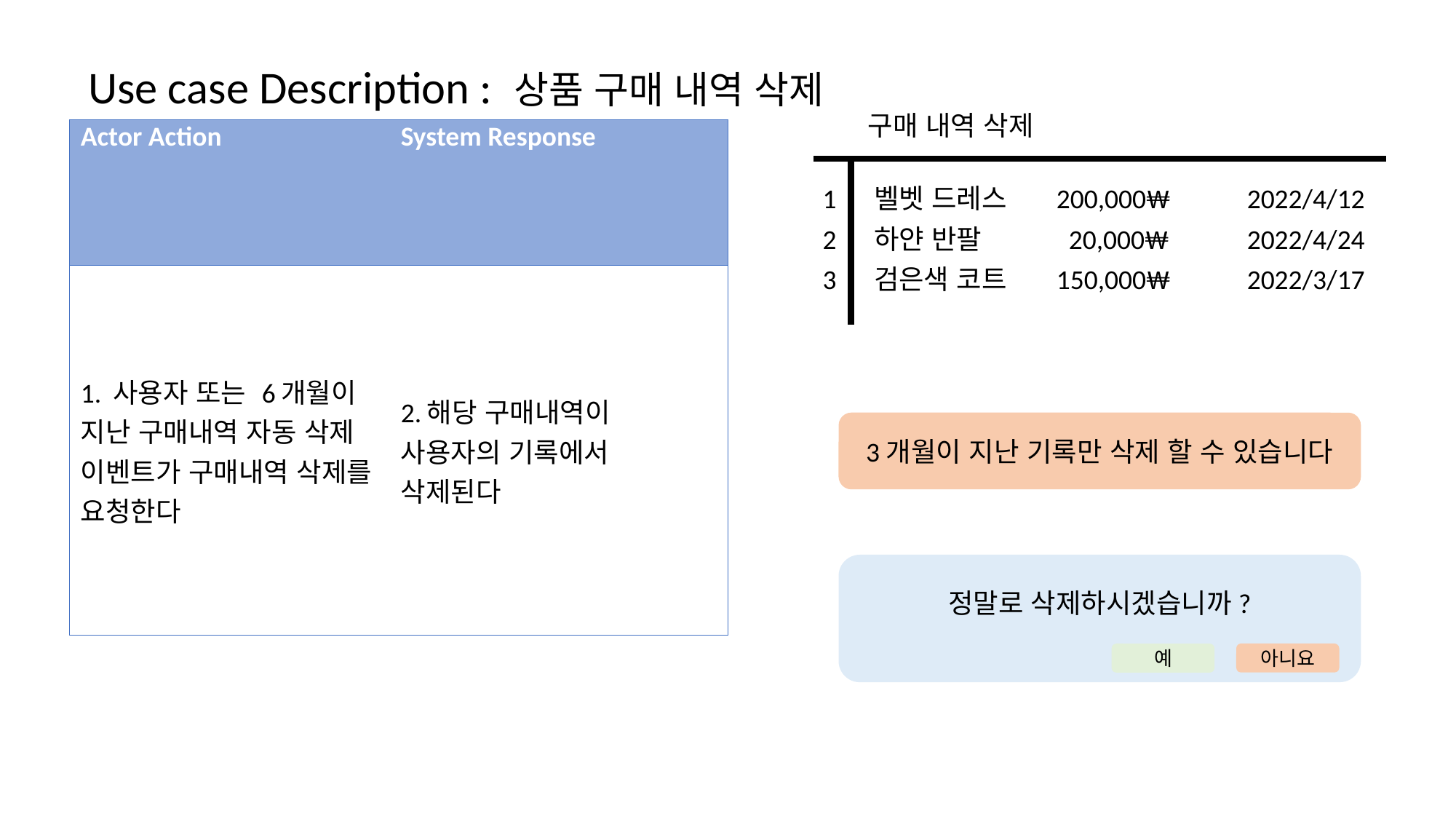

Use case Description : 상품 구매 내역 삭제
구매 내역 삭제
| Actor Action | System Response |
| --- | --- |
| 1. 사용자 또는 6개월이 지난 구매내역 자동 삭제 이벤트가 구매내역 삭제를 요청한다 | 2.해당 구매내역이 사용자의 기록에서 삭제된다 |
1
벨벳 드레스
2022/4/12
200,000₩
2
하얀 반팔
2022/4/24
  20,000₩
3
검은색 코트
2022/3/17
150,000₩
3개월이 지난 기록만 삭제 할 수 있습니다
정말로 삭제하시겠습니까?

아니요
예